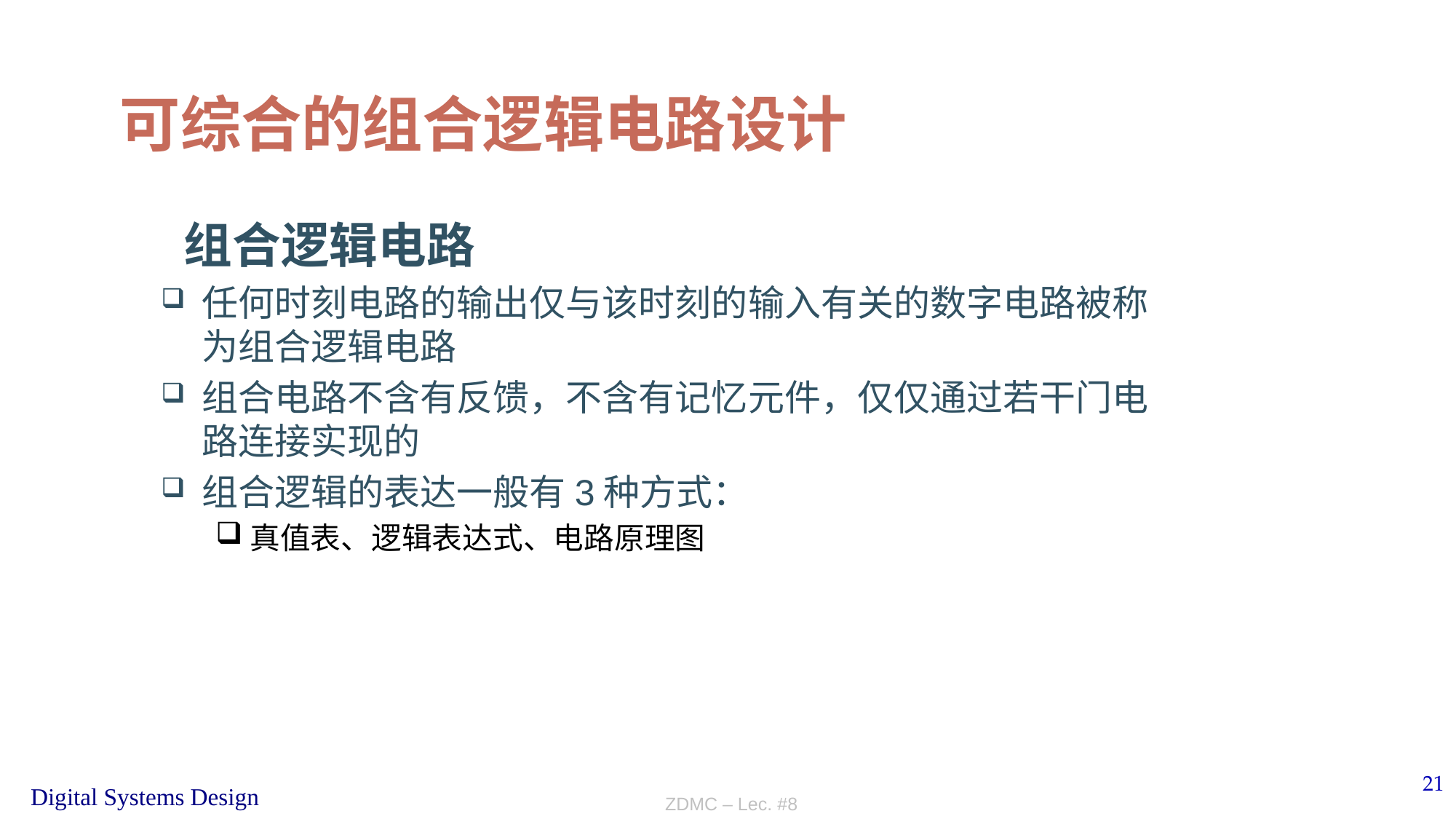

# 可综合的组合逻辑电路设计
 组合逻辑电路
任何时刻电路的输出仅与该时刻的输入有关的数字电路被称为组合逻辑电路
组合电路不含有反馈，不含有记忆元件，仅仅通过若干门电路连接实现的
组合逻辑的表达一般有3种方式：
真值表、逻辑表达式、电路原理图

ZDMC – Lec. #8
21